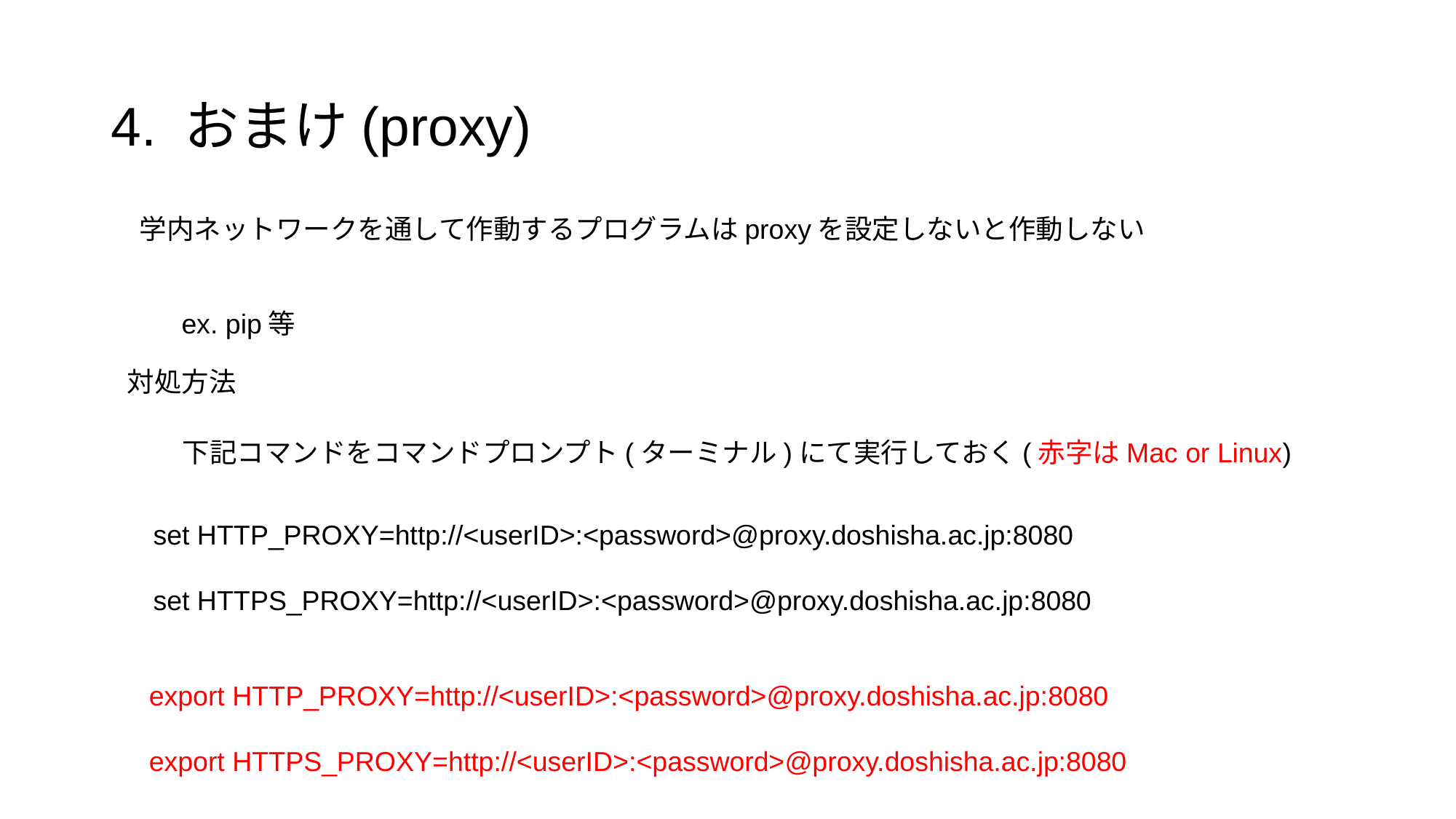

4. おまけ(proxy)
学内ネットワークを通して作動するプログラムはproxyを設定しないと作動しない
ex. pip等
対処方法
下記コマンドをコマンドプロンプト(ターミナル)にて実行しておく(赤字はMac or Linux)
set HTTP_PROXY=http://<userID>:<password>@proxy.doshisha.ac.jp:8080

set HTTPS_PROXY=http://<userID>:<password>@proxy.doshisha.ac.jp:8080
export HTTP_PROXY=http://<userID>:<password>@proxy.doshisha.ac.jp:8080

export HTTPS_PROXY=http://<userID>:<password>@proxy.doshisha.ac.jp:8080